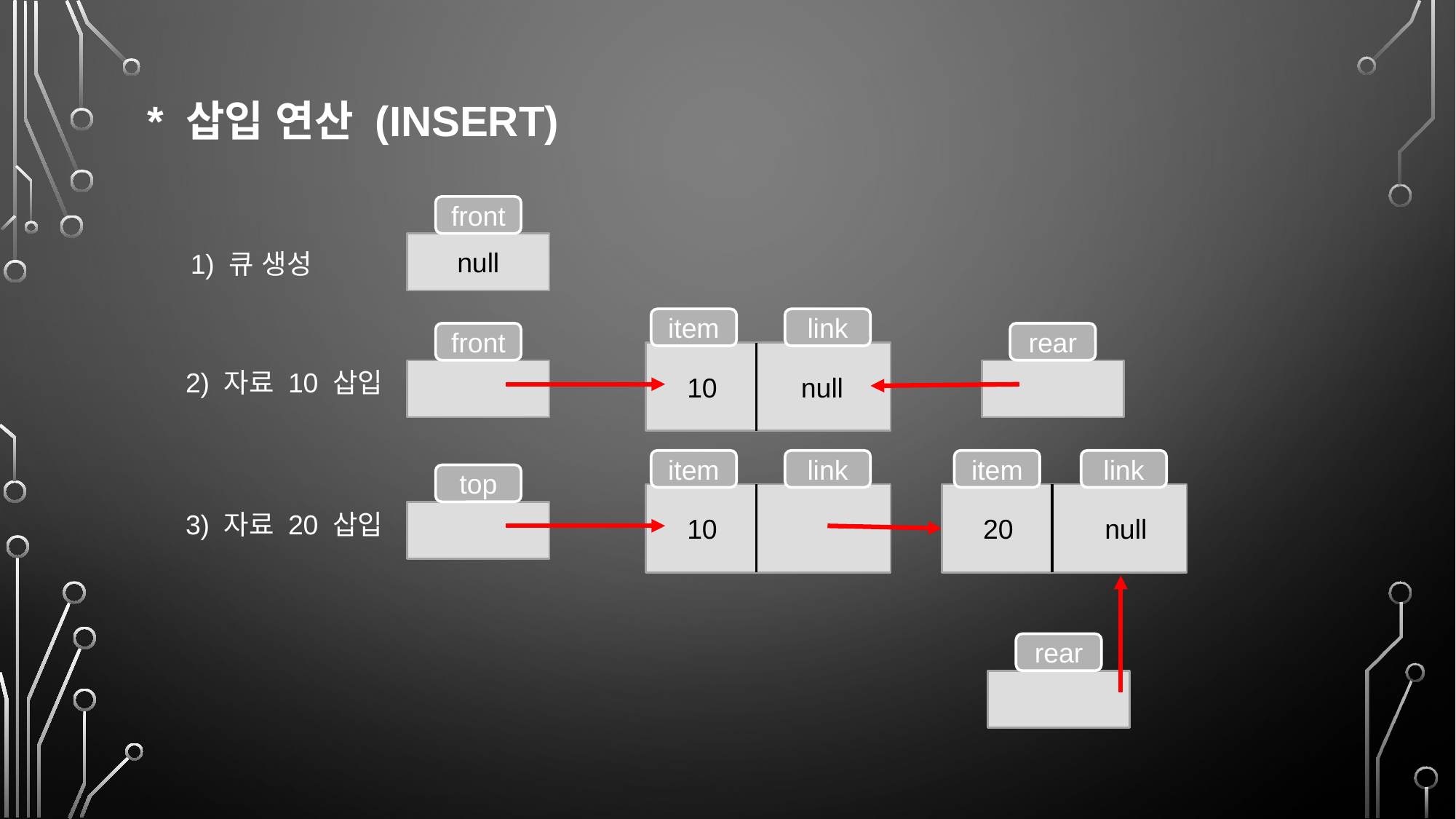

* 삽입 연산 (insert)
front
null
1) 큐 생성
item
link
front
rear
    10           null
2) 자료 10 삽입

item
link
item
link
top
    10
    20            null
3) 자료 20 삽입

rear